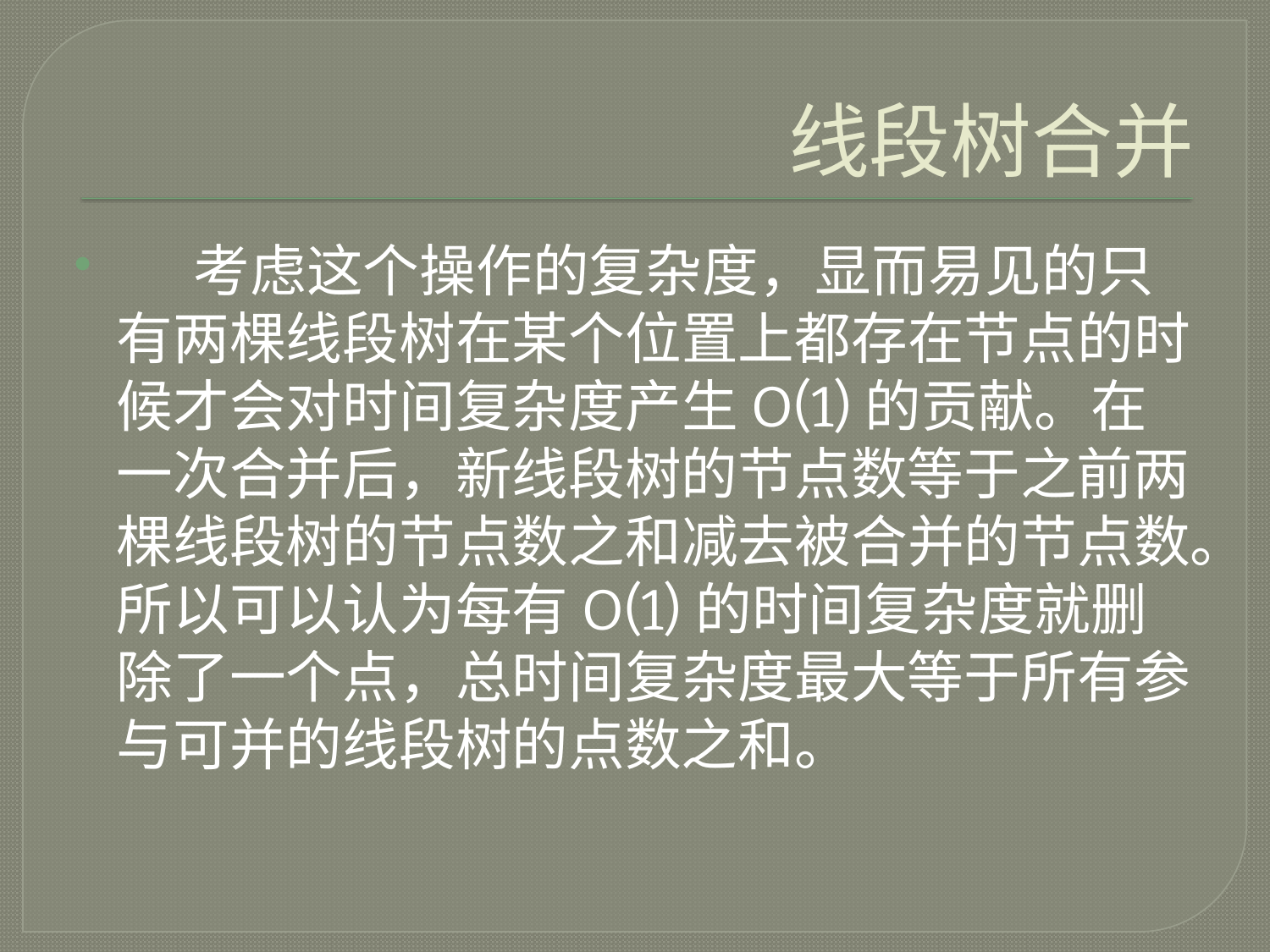

# 线段树合并
     考虑这个操作的复杂度，显而易见的只有两棵线段树在某个位置上都存在节点的时候才会对时间复杂度产生O(1)的贡献。在一次合并后，新线段树的节点数等于之前两棵线段树的节点数之和减去被合并的节点数。所以可以认为每有O(1)的时间复杂度就删除了一个点，总时间复杂度最大等于所有参与可并的线段树的点数之和。